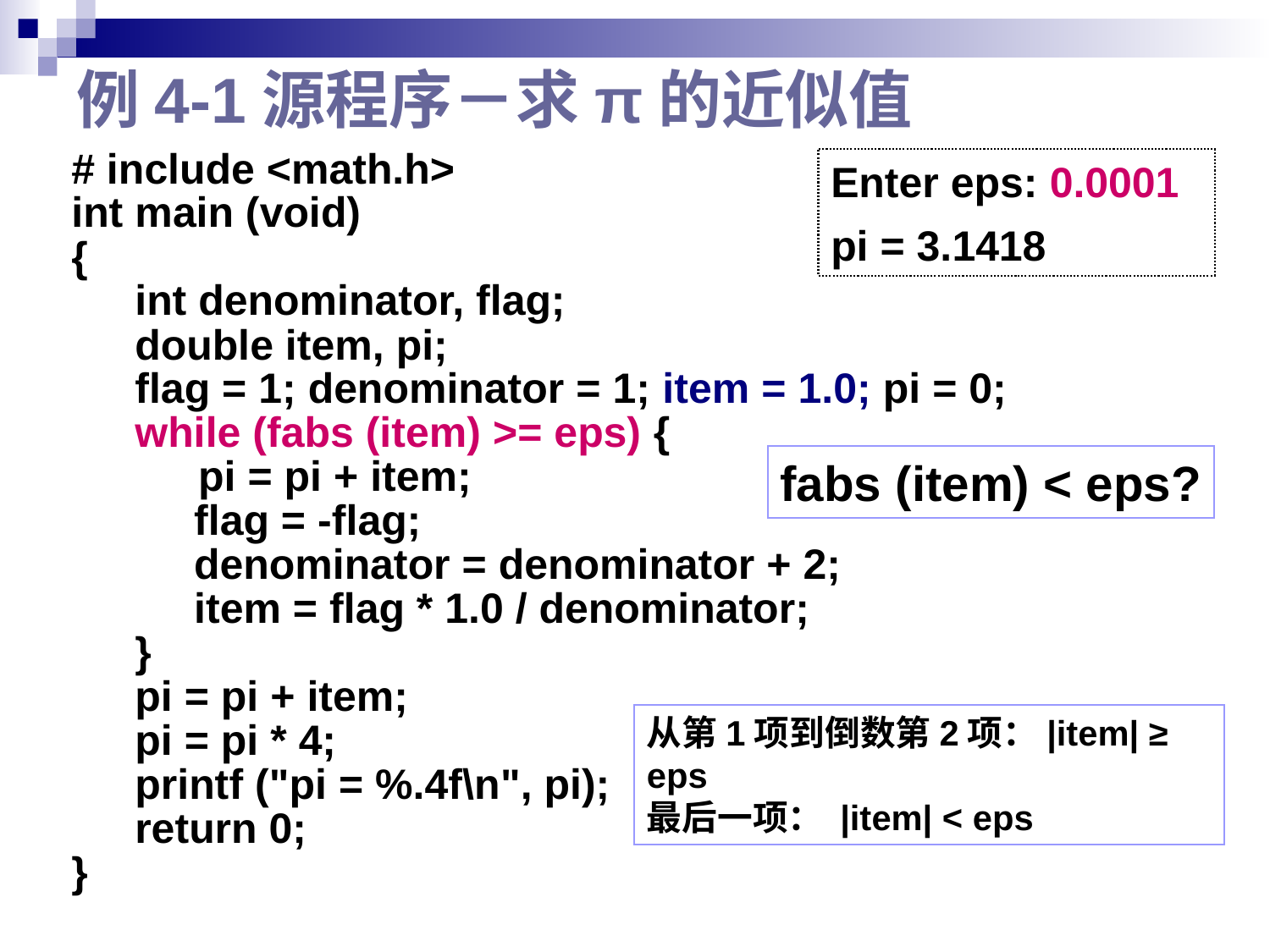

# 例4-1源程序－求π的近似值
# include <math.h>
int main (void)
{
int denominator, flag;
double item, pi;
flag = 1; denominator = 1; item = 1.0; pi = 0;
while (fabs (item) >= eps) {
	  pi = pi + item;
     flag = -flag;
     denominator = denominator + 2;
     item = flag * 1.0 / denominator;
}
pi = pi + item;
pi = pi * 4;
printf ("pi = %.4f\n", pi);
return 0;
}
Enter eps: 0.0001
pi = 3.1418
fabs (item) < eps?
从第1项到倒数第2项：|item| ≥ eps
最后一项： |item| < eps